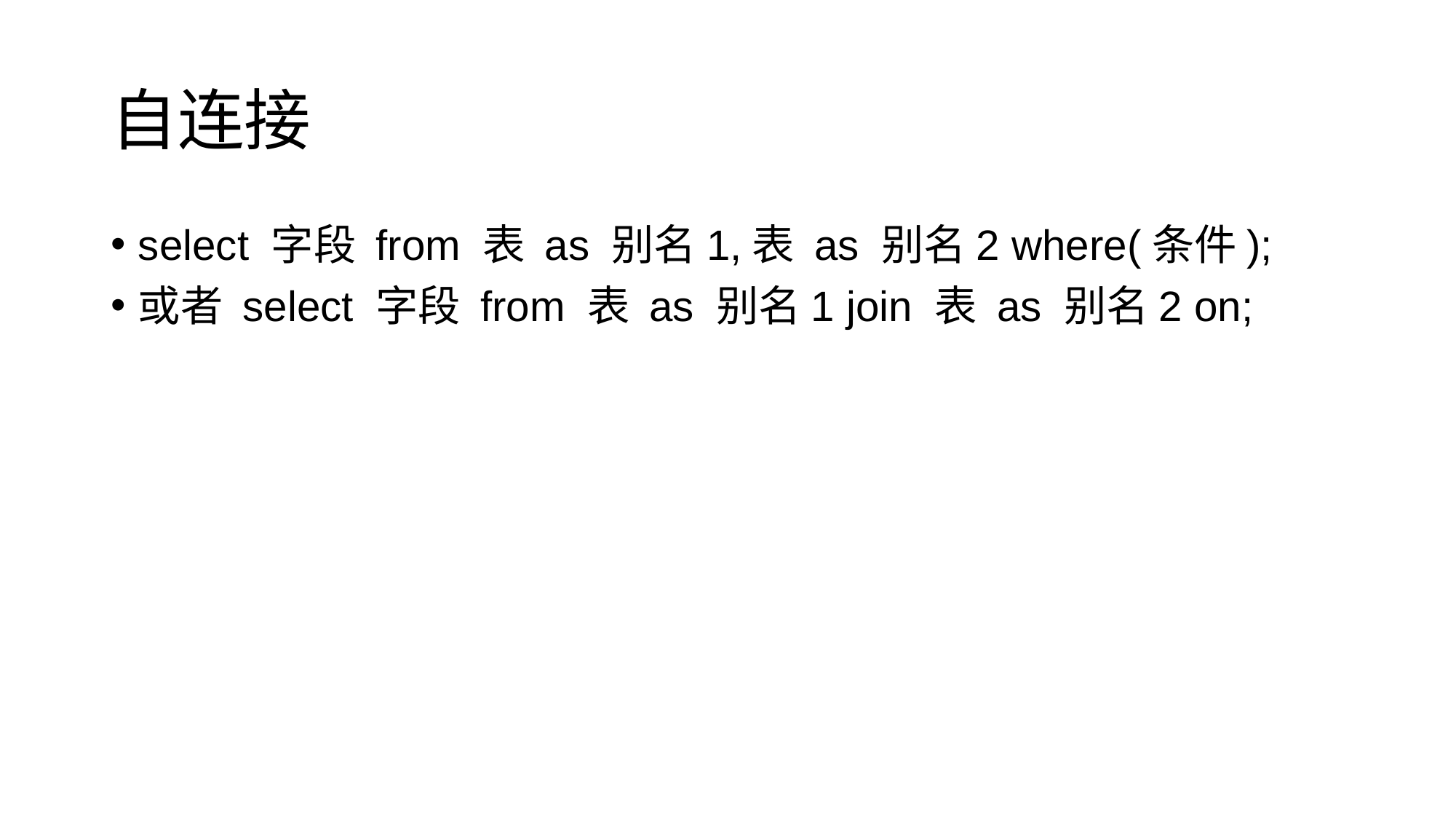

# 自连接
select 字段 from 表 as 别名1,表 as 别名2 where(条件);
或者 select 字段 from 表 as 别名1 join 表 as 别名2 on;